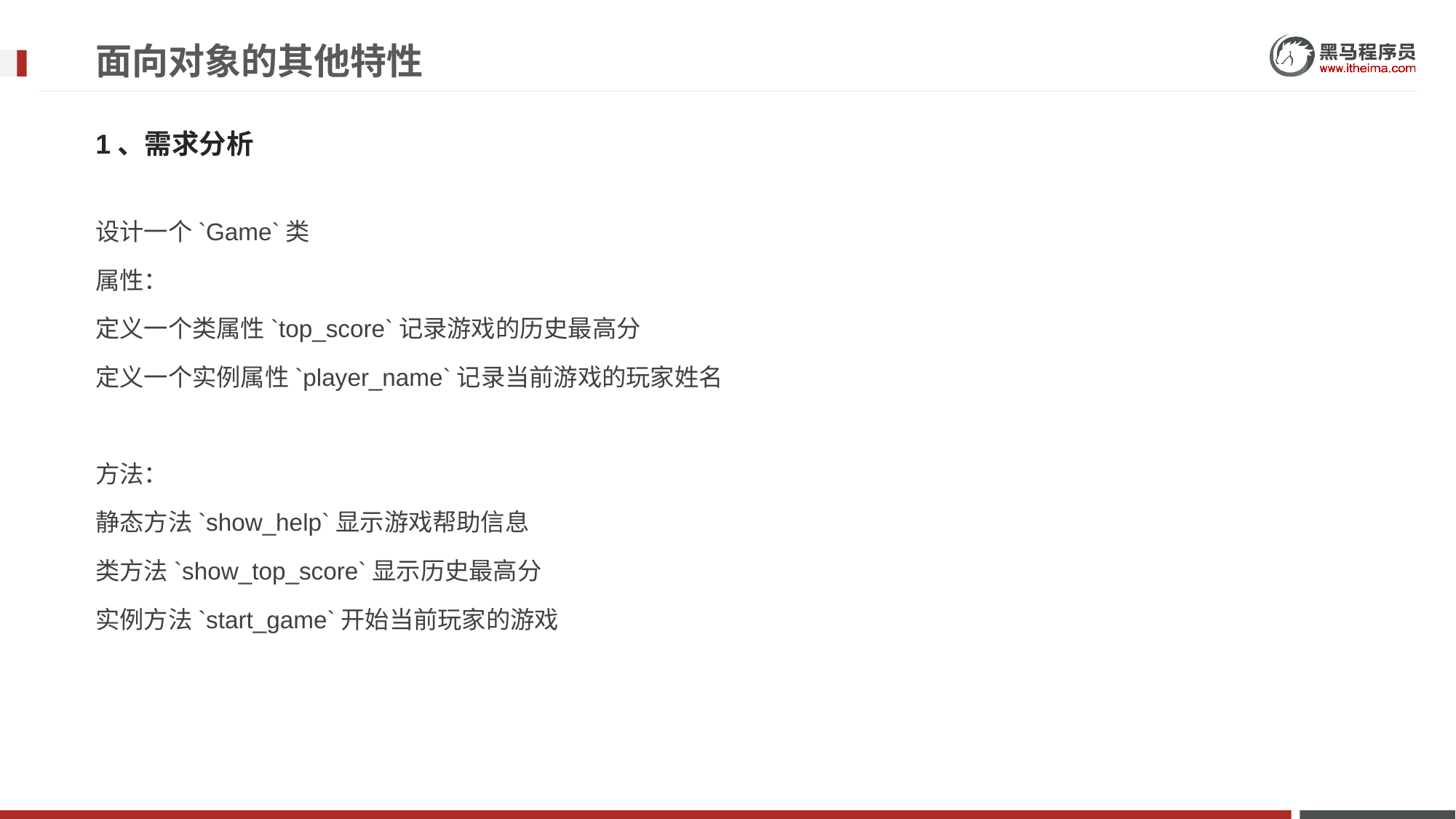

# 面向对象的其他特性
1、需求分析
设计一个`Game`类
属性：
定义一个类属性`top_score`记录游戏的历史最高分
定义一个实例属性`player_name`记录当前游戏的玩家姓名

方法：
静态方法`show_help`显示游戏帮助信息
类方法`show_top_score`显示历史最高分
实例方法`start_game`开始当前玩家的游戏